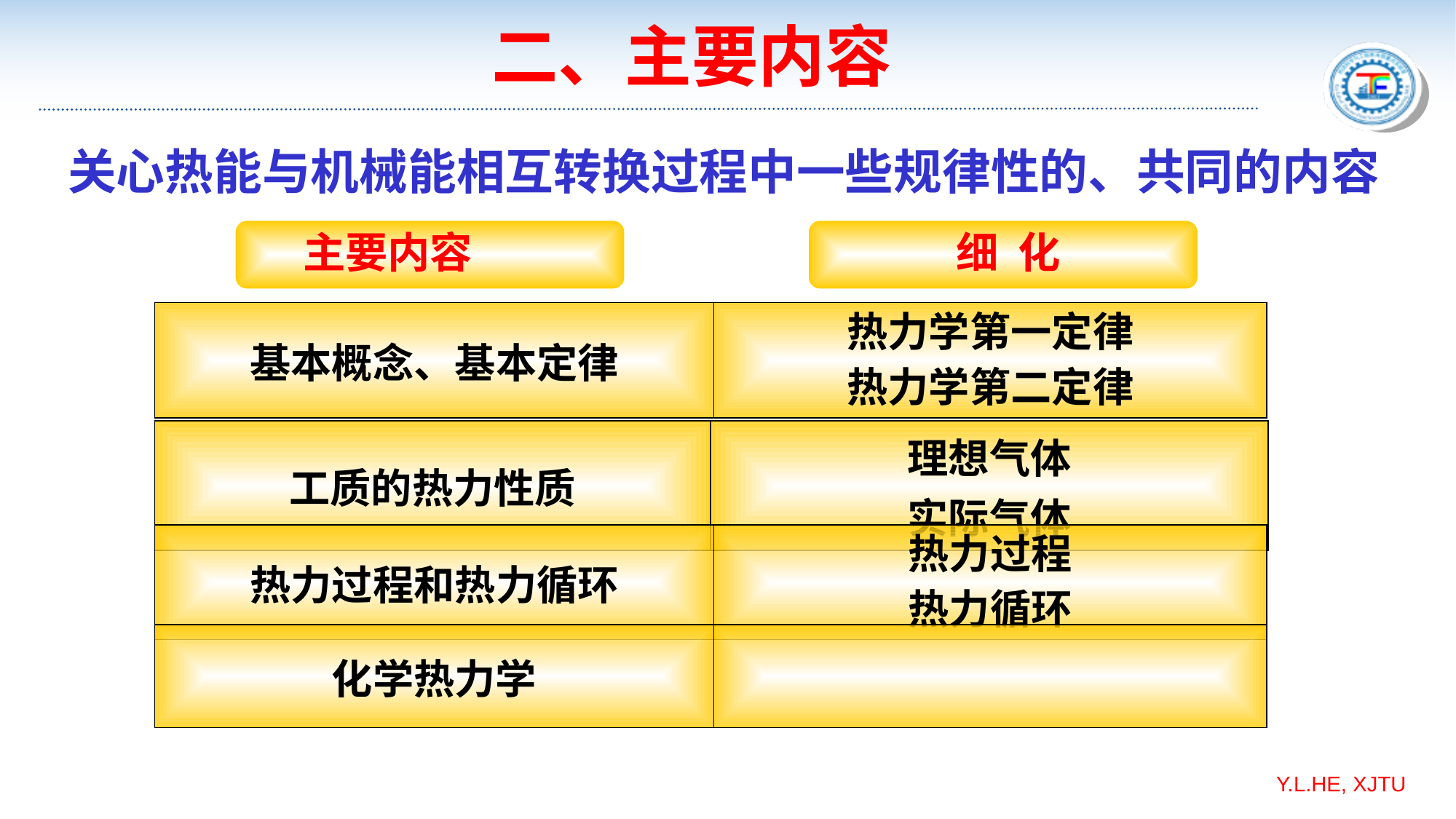

二、主要内容
# 关心热能与机械能相互转换过程中一些规律性的、共同的内容

主要内容

细  化
| 基本概念、基本定律 | 热力学第一定律 热力学第二定律 |
| --- | --- |
| 工质的热力性质 | 理想气体 实际气体 |
| --- | --- |
| 热力过程和热力循环 | 热力过程 热力循环 |
| --- | --- |
| 化学热力学 |  |
| --- | --- |